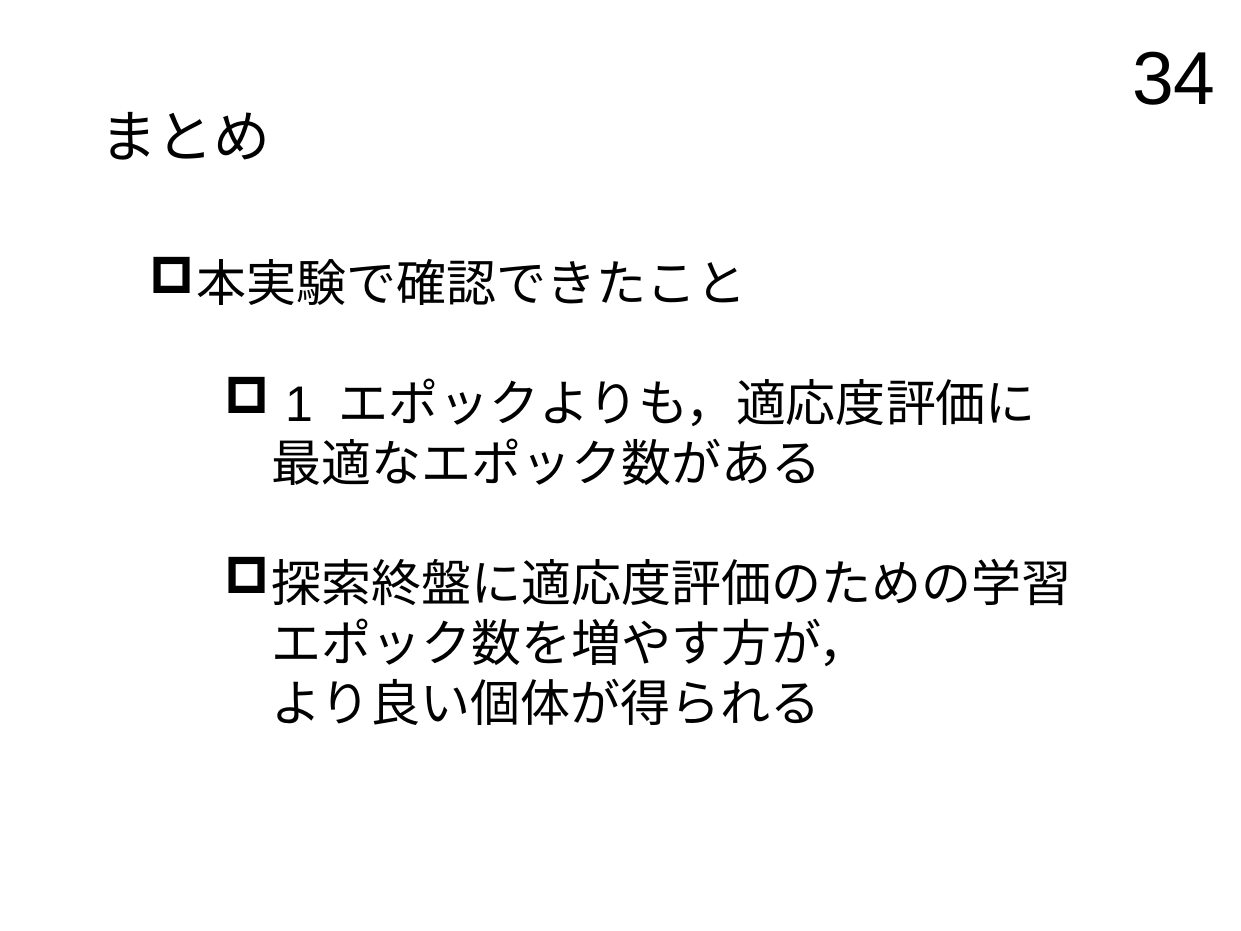

# まとめ
34
本実験で確認できたこと

 1 エポックよりも，適応度評価に
最適なエポック数がある

探索終盤に適応度評価のための学習
エポック数を増やす方が，
より良い個体が得られる